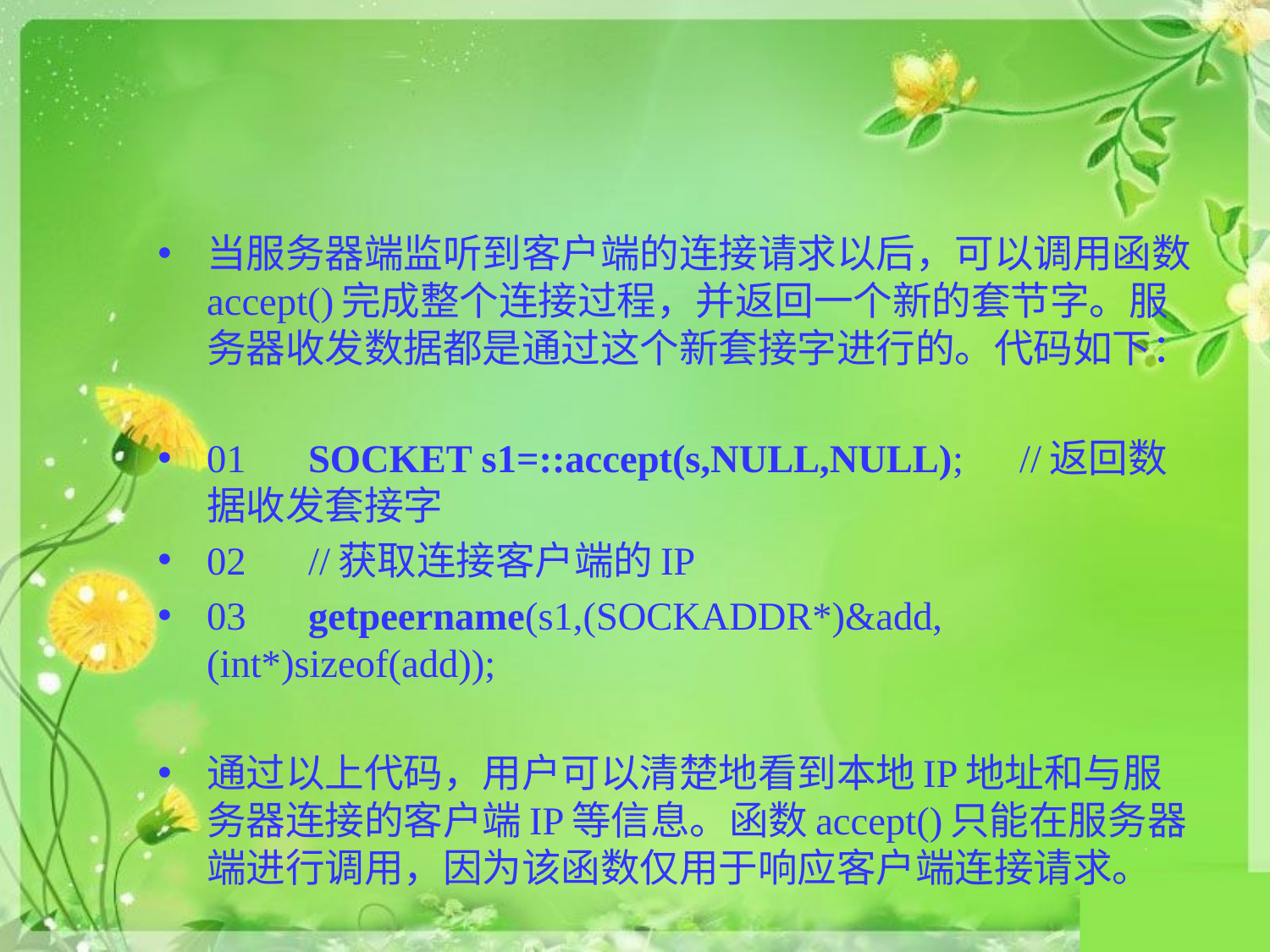

#
当服务器端监听到客户端的连接请求以后，可以调用函数accept()完成整个连接过程，并返回一个新的套节字。服务器收发数据都是通过这个新套接字进行的。代码如下：

01	SOCKET s1=::accept(s,NULL,NULL);		//返回数据收发套接字
02	//获取连接客户端的IP
03	getpeername(s1,(SOCKADDR*)&add,(int*)sizeof(add));

通过以上代码，用户可以清楚地看到本地IP地址和与服务器连接的客户端IP等信息。函数accept()只能在服务器端进行调用，因为该函数仅用于响应客户端连接请求。